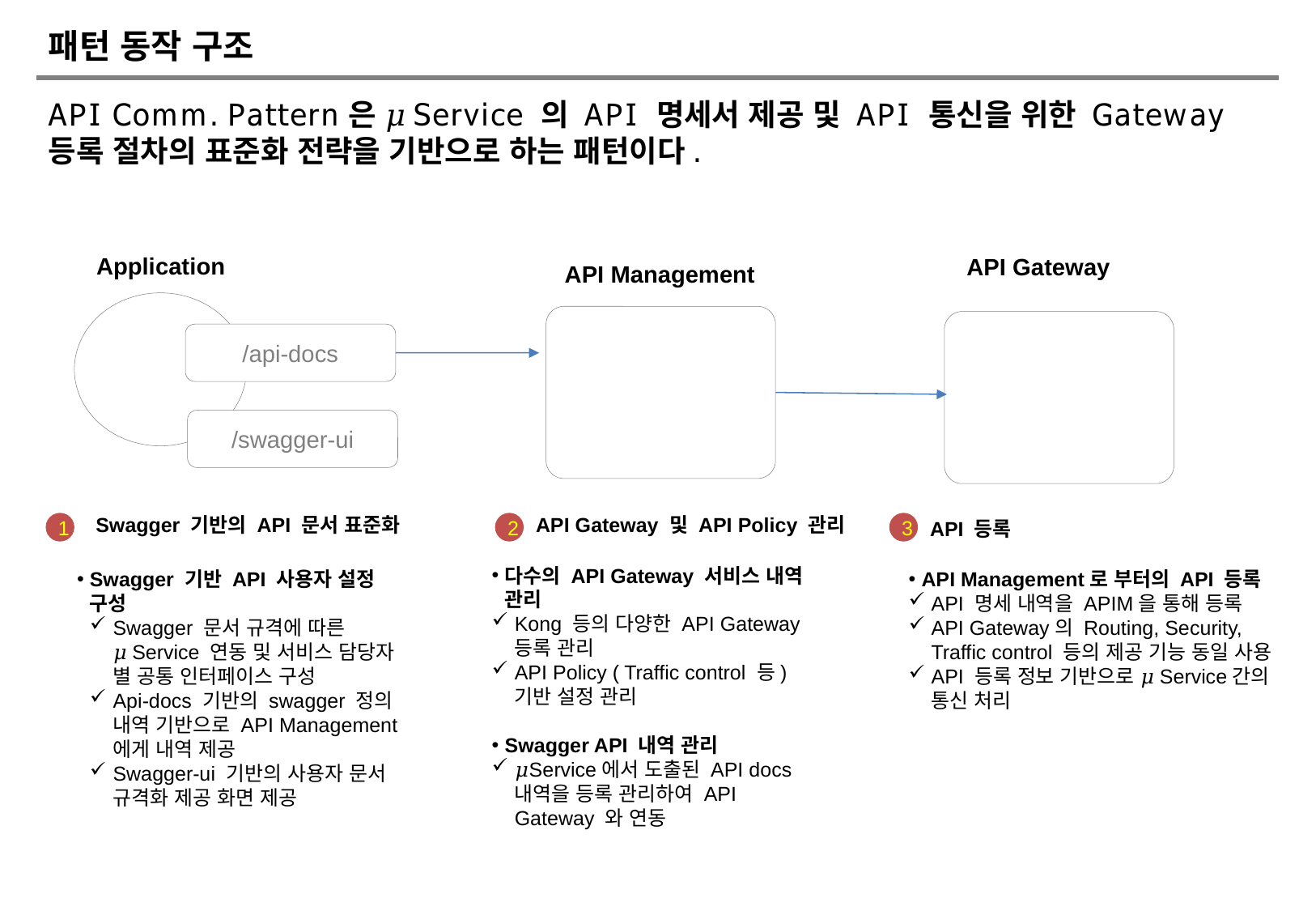

# 패턴 동작 구조
API Comm. Pattern은 𝜇Service 의 API 명세서 제공 및 API 통신을 위한 Gateway 등록 절차의 표준화 전략을 기반으로 하는 패턴이다.
Application
API Gateway
API Management

/api-docs
/swagger-ui
Swagger 기반의 API 문서 표준화
API Gateway 및 API Policy 관리
API 등록
1
2
3
다수의 API Gateway 서비스 내역 관리
Kong 등의 다양한 API Gateway 등록 관리
API Policy ( Traffic control 등) 기반 설정 관리

Swagger API 내역 관리
𝜇Service에서 도출된 API docs 내역을 등록 관리하여 API Gateway 와 연동
Swagger 기반 API 사용자 설정 구성
Swagger 문서 규격에 따른 𝜇Service 연동 및 서비스 담당자 별 공통 인터페이스 구성
Api-docs 기반의 swagger 정의 내역 기반으로 API Management에게 내역 제공
Swagger-ui 기반의 사용자 문서 규격화 제공 화면 제공

API Management로 부터의 API 등록
API 명세 내역을 APIM을 통해 등록
API Gateway의 Routing, Security, Traffic control 등의 제공 기능 동일 사용
API 등록 정보 기반으로 𝜇Service간의 통신 처리